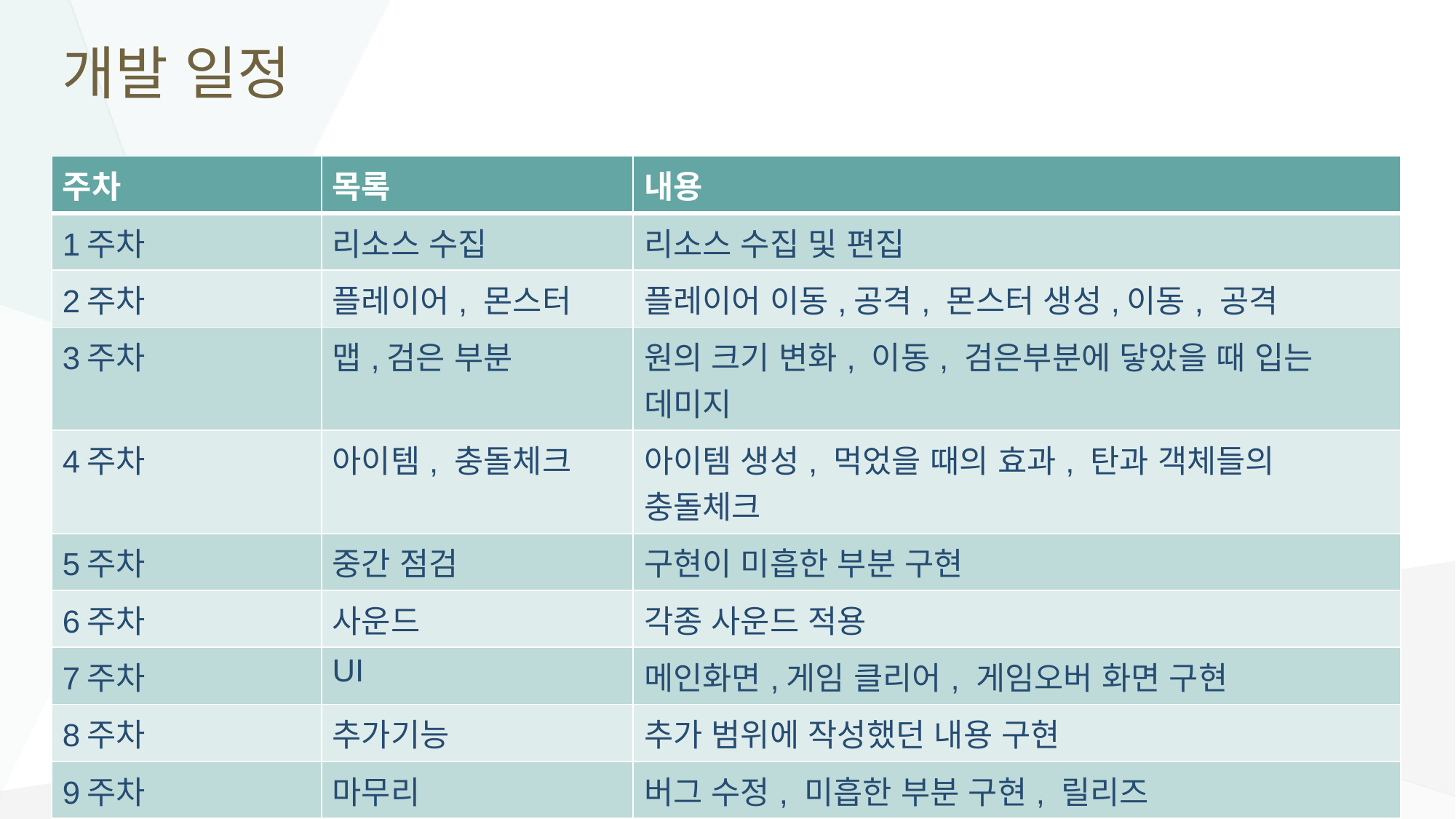

# 개발 일정
| 주차 | 목록 | 내용 |
| --- | --- | --- |
| 1주차 | 리소스 수집 | 리소스 수집 및 편집 |
| 2주차 | 플레이어, 몬스터 | 플레이어 이동,공격, 몬스터 생성,이동, 공격 |
| 3주차 | 맵,검은 부분 | 원의 크기 변화, 이동, 검은부분에 닿았을 때 입는 데미지 |
| 4주차 | 아이템, 충돌체크 | 아이템 생성, 먹었을 때의 효과, 탄과 객체들의 충돌체크 |
| 5주차 | 중간 점검 | 구현이 미흡한 부분 구현 |
| 6주차 | 사운드 | 각종 사운드 적용 |
| 7주차 | UI | 메인화면,게임 클리어, 게임오버 화면 구현 |
| 8주차 | 추가기능 | 추가 범위에 작성했던 내용 구현 |
| 9주차 | 마무리 | 버그 수정, 미흡한 부분 구현, 릴리즈 |